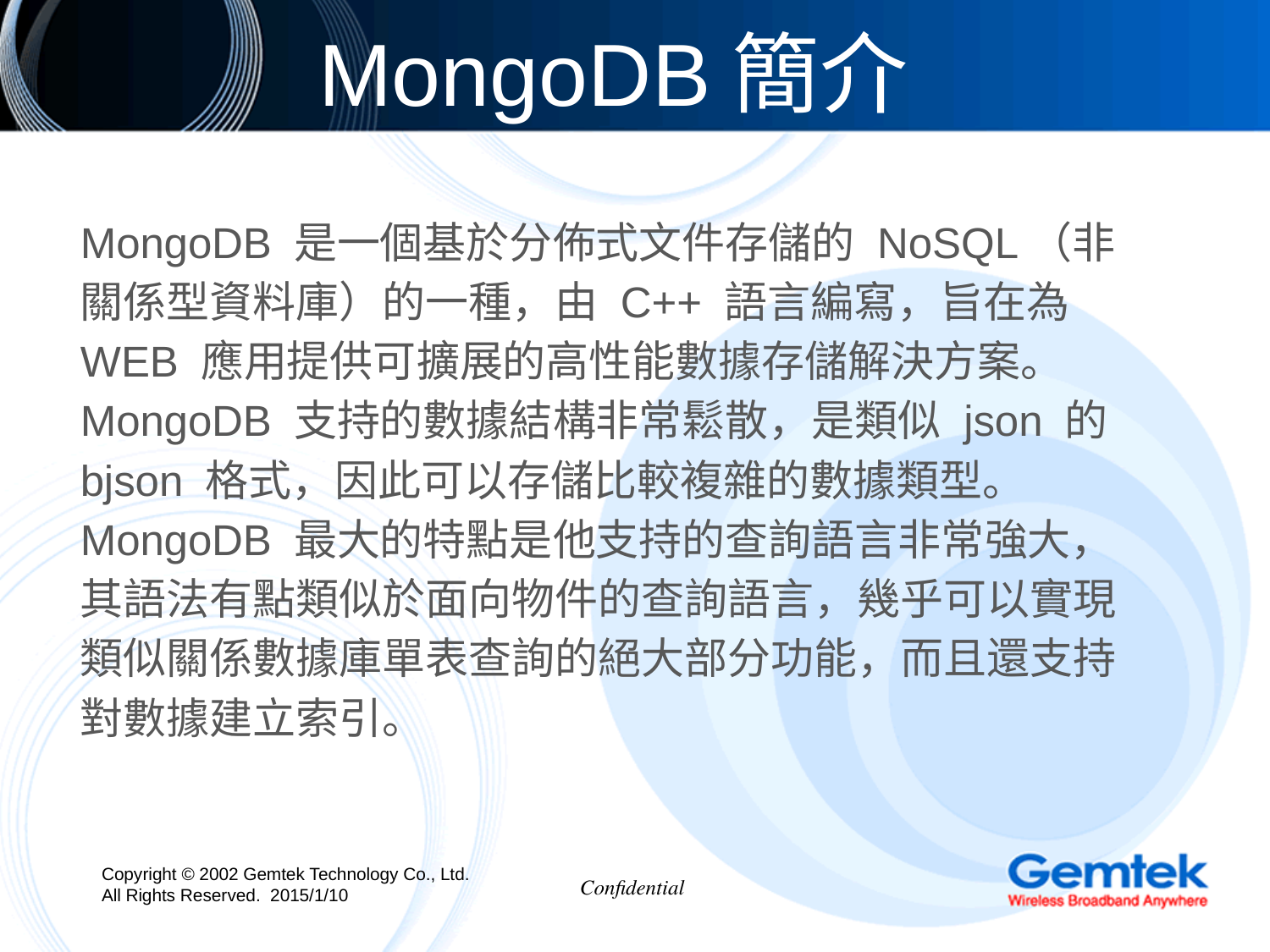

# MongoDB簡介
MongoDB 是一個基於分佈式文件存儲的 NoSQL（非關係型資料庫）的一種，由 C++ 語言編寫，旨在為 WEB 應用提供可擴展的高性能數據存儲解決方案。 MongoDB 支持的數據結構非常鬆散，是類似 json 的 bjson 格式，因此可以存​​儲比較複雜的數據類型。 MongoDB 最大的特點是他支持的查詢語言非常強大，其語法有點類似於面向物件的查詢語言，幾乎可以實現類似關係數據庫單表查詢的絕大部分功能，而且還支持對數據建立索引。